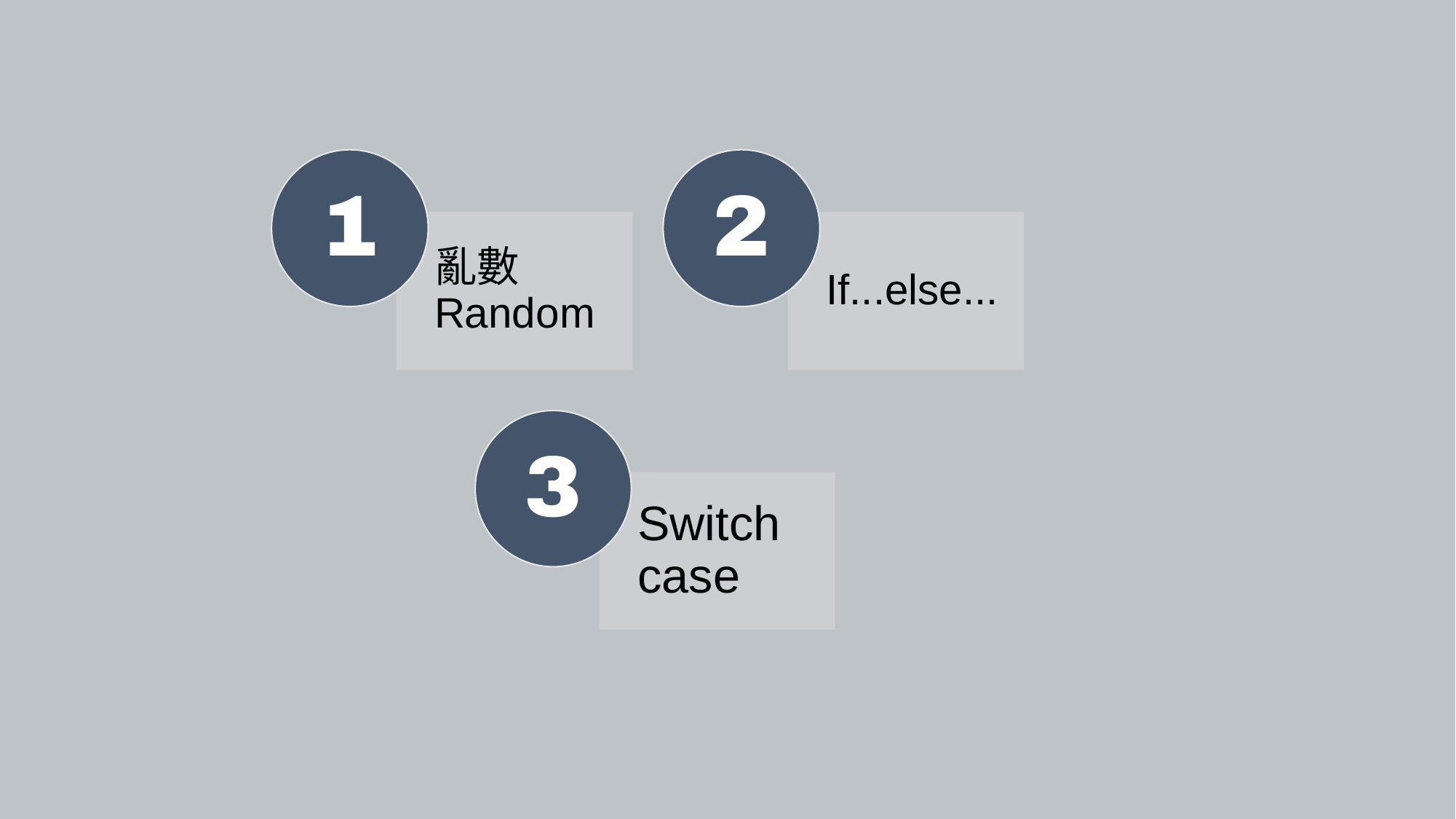

亂數Random
1
If...else...
2
Switch case
3